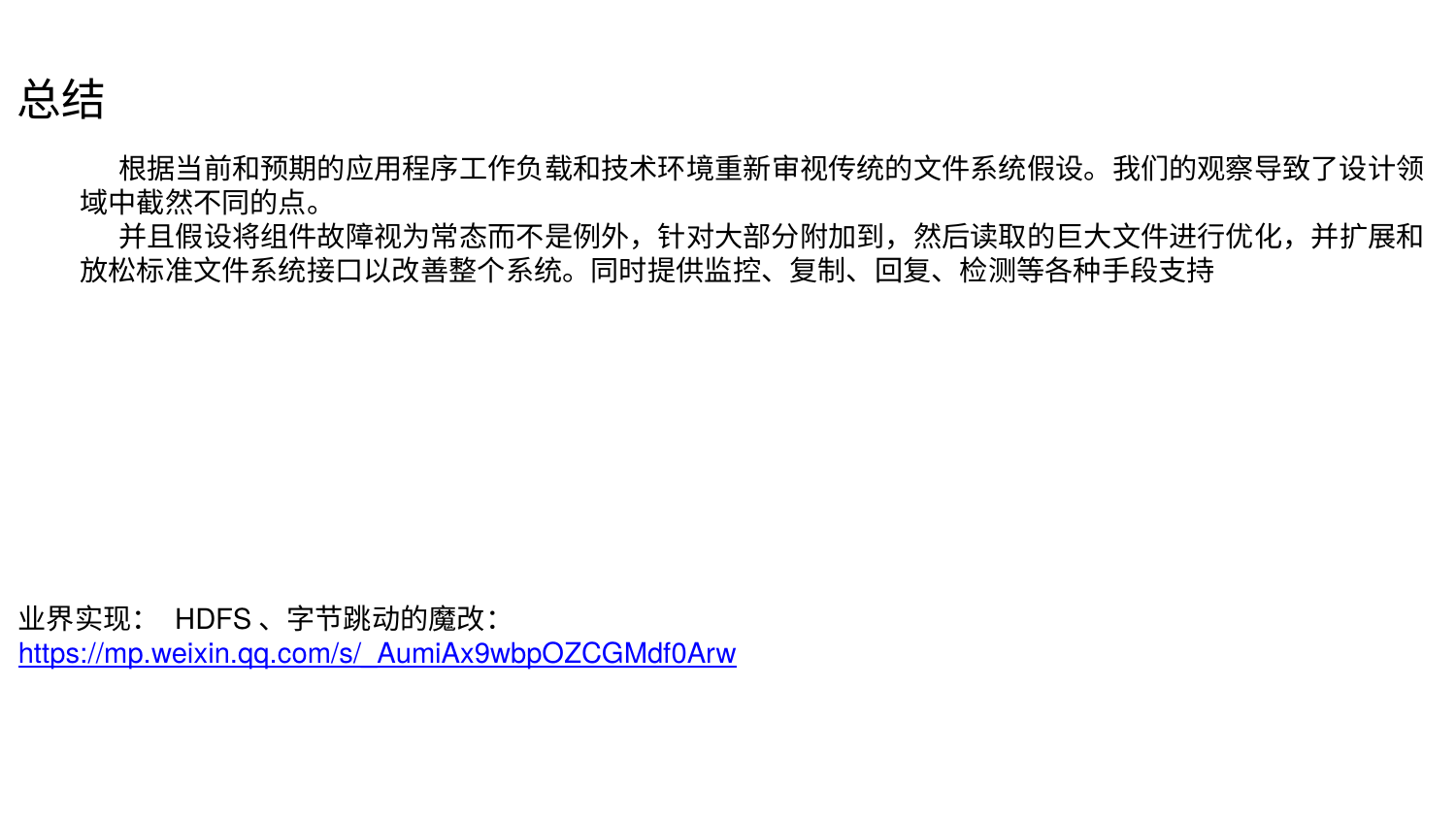

# 总结
    根据当前和预期的应用程序工作负载和技术环境重新审视传统的文件系统假设。我们的观察导致了设计领域中截然不同的点。
    并且假设将组件故障视为常态而不是例外，针对大部分附加到，然后读取的巨大文件进行优化，并扩展和放松标准文件系统接口以改善整个系统。同时提供监控、复制、回复、检测等各种手段支持

业界实现： HDFS、字节跳动的魔改：
https://mp.weixin.qq.com/s/_AumiAx9wbpOZCGMdf0Arw